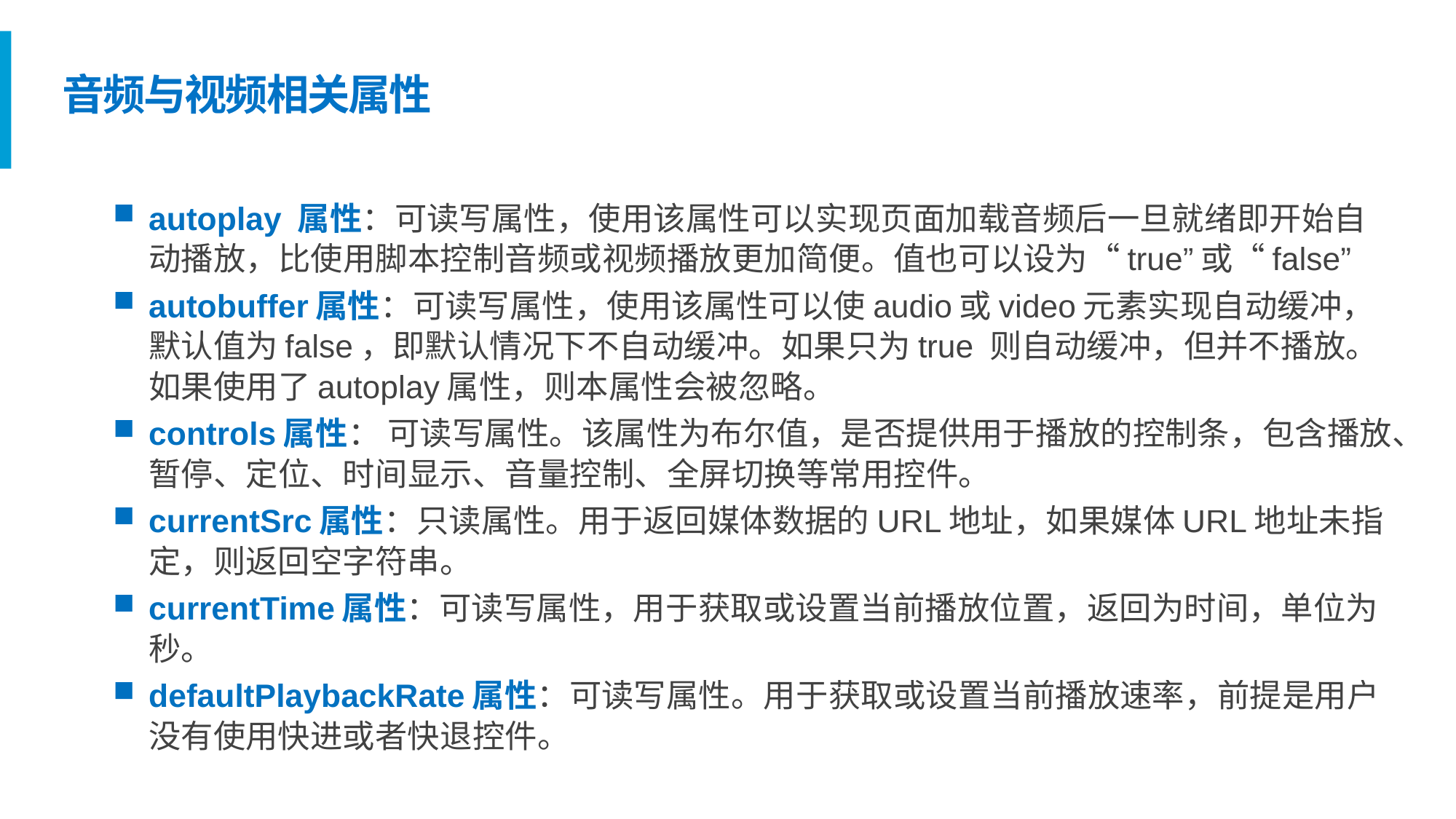

# 音频与视频相关属性

autoplay 属性：可读写属性，使用该属性可以实现页面加载音频后一旦就绪即开始自动播放，比使用脚本控制音频或视频播放更加简便。值也可以设为“true”或“false”
autobuffer属性：可读写属性，使用该属性可以使audio或video元素实现自动缓冲，默认值为false，即默认情况下不自动缓冲。如果只为true 则自动缓冲，但并不播放。如果使用了autoplay属性，则本属性会被忽略。
controls属性： 可读写属性。该属性为布尔值，是否提供用于播放的控制条，包含播放、暂停、定位、时间显示、音量控制、全屏切换等常用控件。
currentSrc属性：只读属性。用于返回媒体数据的URL地址，如果媒体URL地址未指定，则返回空字符串。
currentTime属性：可读写属性，用于获取或设置当前播放位置，返回为时间，单位为秒。
defaultPlaybackRate属性：可读写属性。用于获取或设置当前播放速率，前提是用户没有使用快进或者快退控件。